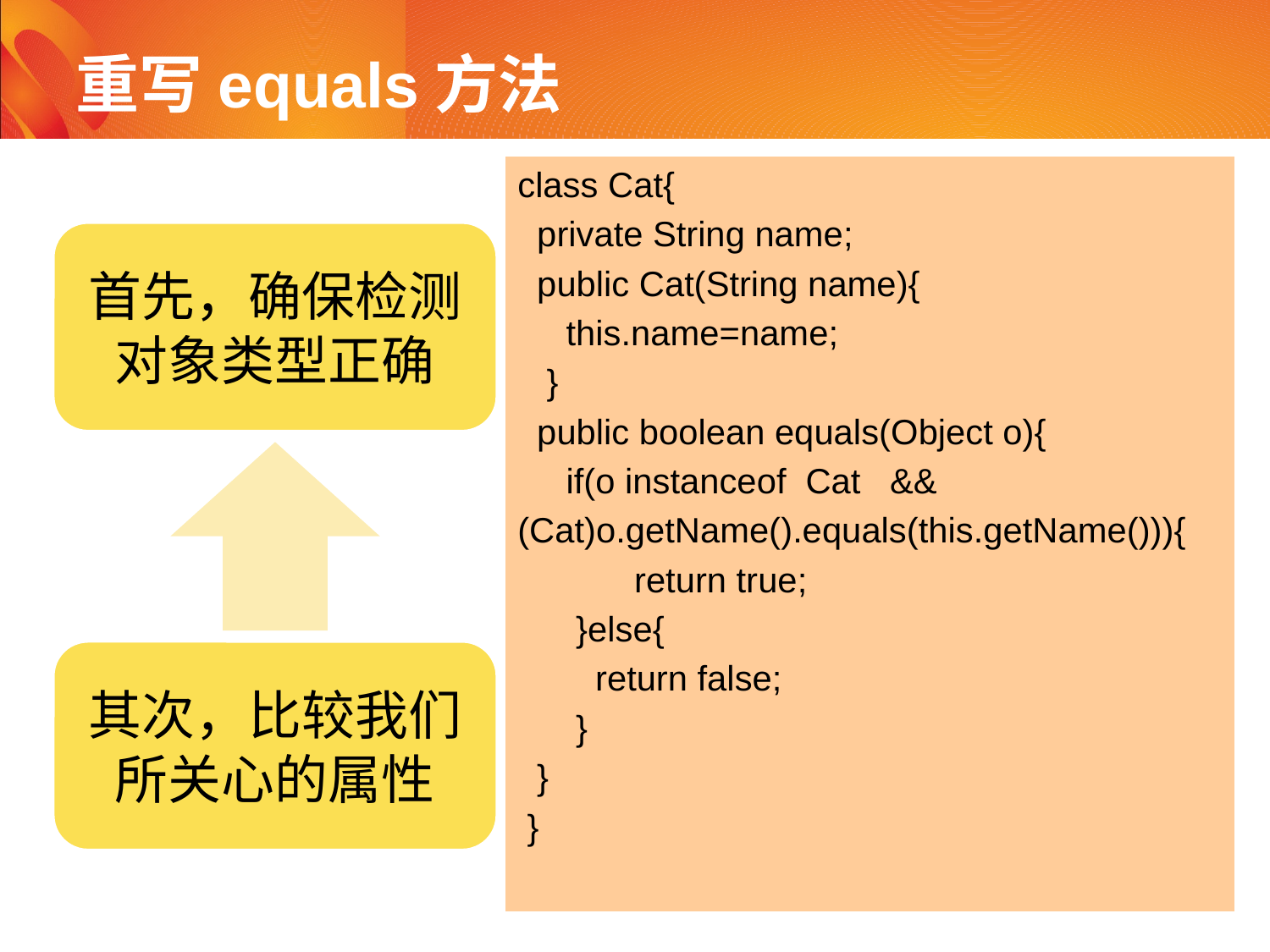

# 重写equals方法
class Cat{
  private String name;
  public Cat(String name){
     this.name=name;
   }
  public boolean equals(Object o){
     if(o instanceof  Cat   &&
(Cat)o.getName().equals(this.getName())){
            return true;
      }else{
        return false;
      }
  }
 }

首先，确保检测对象类型正确
其次，比较我们所关心的属性